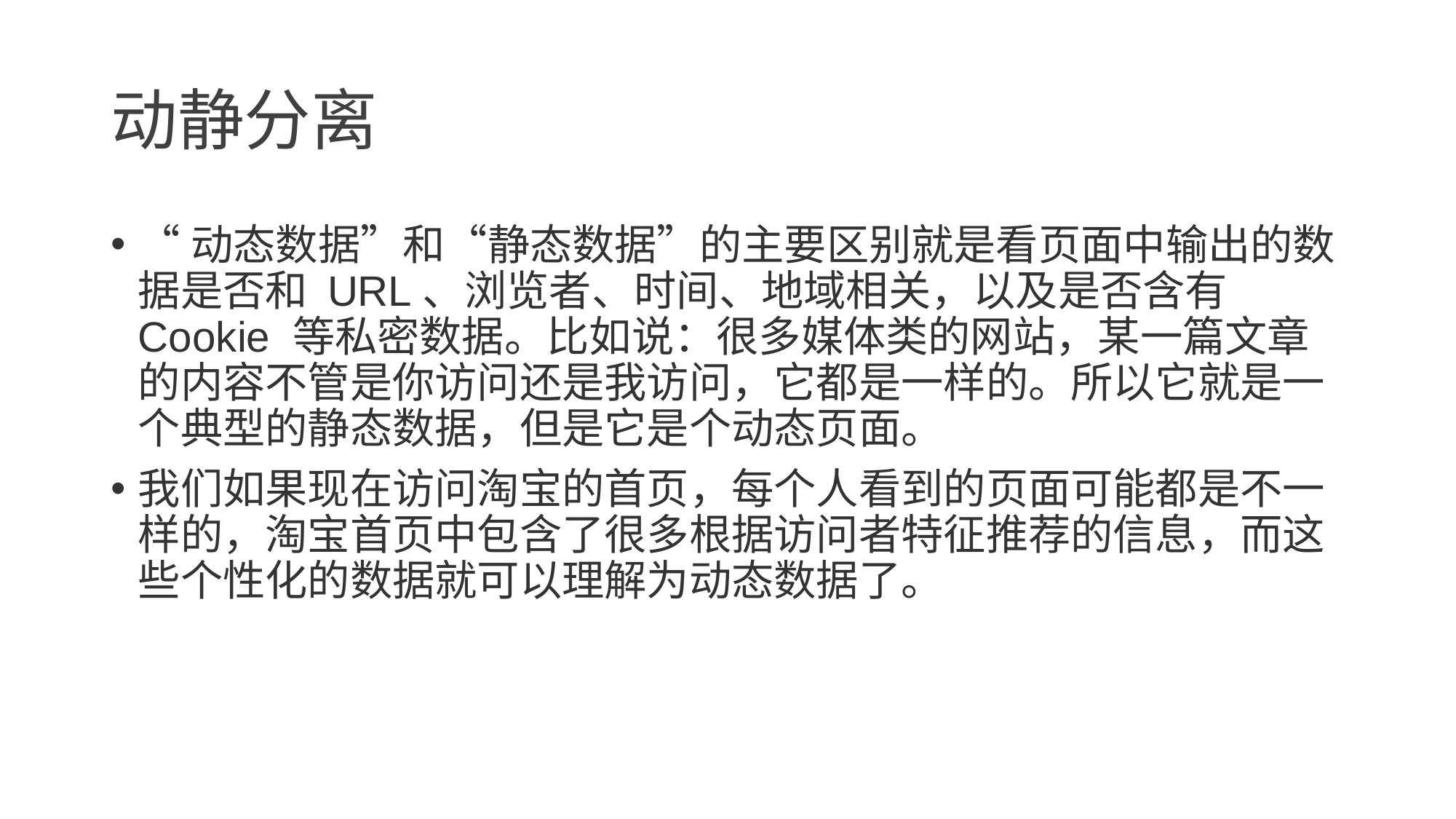

# 动静分离
“动态数据”和“静态数据”的主要区别就是看页面中输出的数据是否和 URL、浏览者、时间、地域相关，以及是否含有 Cookie 等私密数据。比如说：很多媒体类的网站，某一篇文章的内容不管是你访问还是我访问，它都是一样的。所以它就是一个典型的静态数据，但是它是个动态页面。
我们如果现在访问淘宝的首页，每个人看到的页面可能都是不一样的，淘宝首页中包含了很多根据访问者特征推荐的信息，而这些个性化的数据就可以理解为动态数据了。